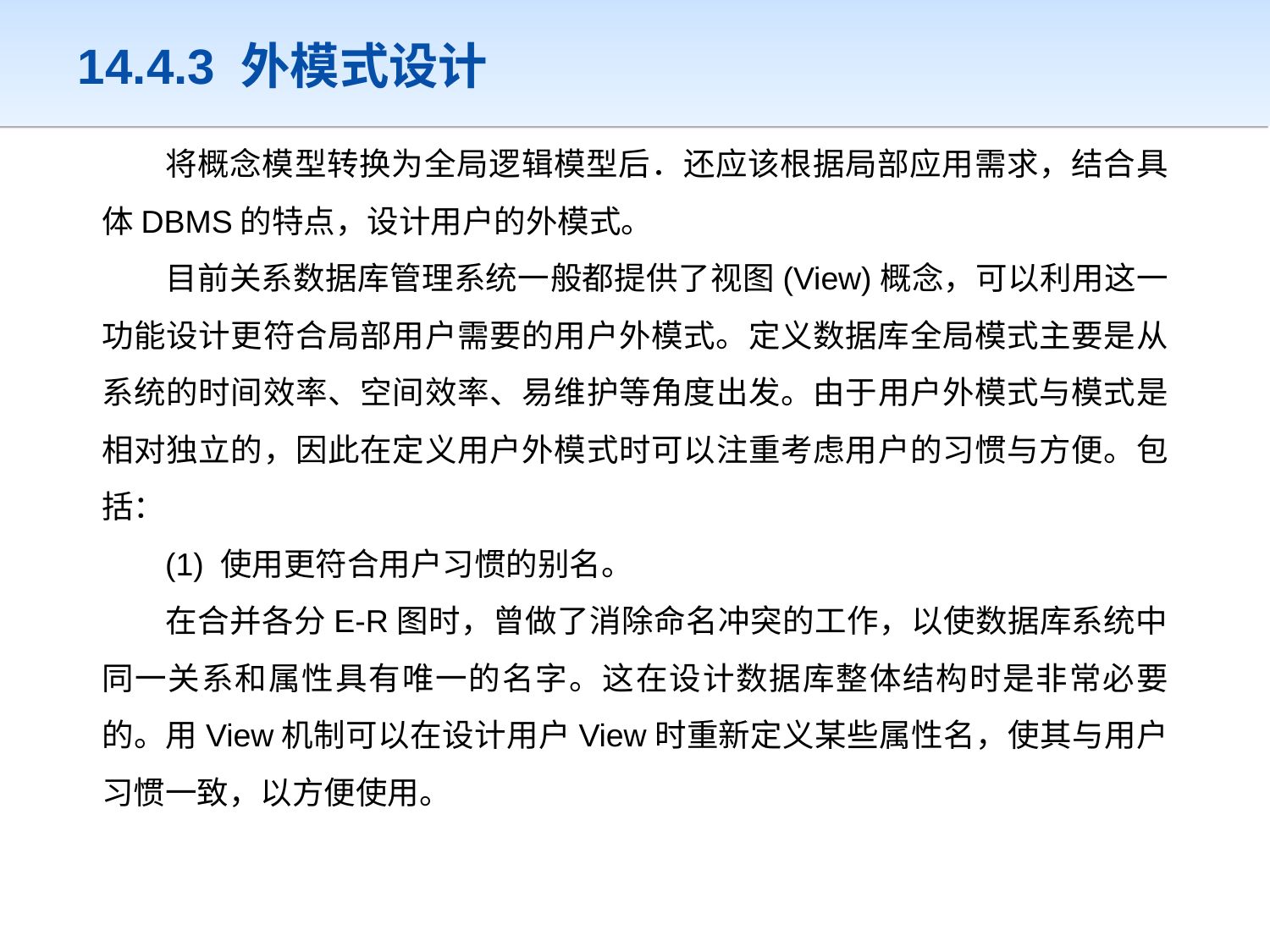

14.4.3 外模式设计

将概念模型转换为全局逻辑模型后．还应该根据局部应用需求，结合具体DBMS的特点，设计用户的外模式。
目前关系数据库管理系统一般都提供了视图(View)概念，可以利用这一功能设计更符合局部用户需要的用户外模式。定义数据库全局模式主要是从系统的时间效率、空间效率、易维护等角度出发。由于用户外模式与模式是相对独立的，因此在定义用户外模式时可以注重考虑用户的习惯与方便。包括：
(1) 使用更符合用户习惯的别名。
在合并各分E-R图时，曾做了消除命名冲突的工作，以使数据库系统中同一关系和属性具有唯一的名字。这在设计数据库整体结构时是非常必要的。用View机制可以在设计用户View时重新定义某些属性名，使其与用户习惯一致，以方便使用。
数据定义